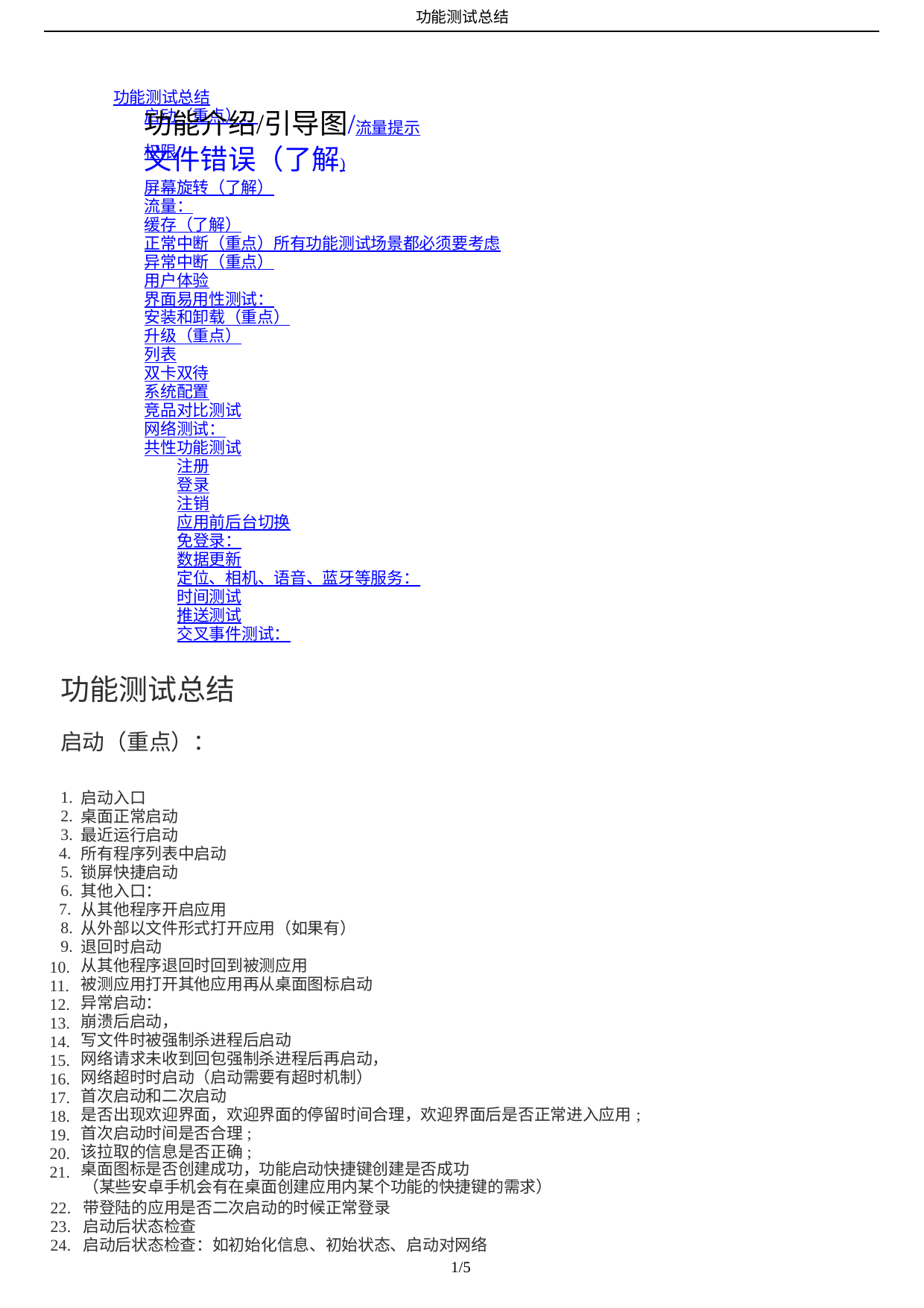

功能测试总结

	功能测试总结
		启动（重点）：
		功能介绍/引导图/流量提⽰
		权限
		⽂件错误（了解)
		屏幕旋转（了解）
		流量：
		缓存（了解）
		正常中断（重点）所有功能测试场景都必须要考虑
		异常中断（重点）
		⽤户体验
		界⾯易⽤性测试：
		安装和卸载（重点）
		升级（重点）
		列表
		双卡双待
		系统配置
		竞品对⽐测试
		⽹络测试：
		共性功能测试
			注册
			登录
			注销
			应⽤前后台切换
			免登录：
			数据更新
			定位、相机、语⾳、蓝⽛等服务：
			时间测试
			推送测试
			交叉事件测试：

功能测试总结

启动（重点）：

		1.
		2.
		3.
	4.
		5.
		6.
	7.
		8.
		9.
10.
11.
12.
13.
14.
15.
16.
17.
18.
19.
20.
21.
启动⼊⼝
桌⾯正常启动
最近运⾏启动
所有程序列表中启动
锁屏快捷启动
其他⼊⼝：
从其他程序开启应⽤
从外部以⽂件形式打开应⽤（如果有）
退回时启动
从其他程序退回时回到被测应⽤
被测应⽤打开其他应⽤再从桌⾯图标启动
异常启动：
崩溃后启动，
写⽂件时被强制杀进程后启动
⽹络请求未收到回包强制杀进程后再启动，
⽹络超时时启动（启动需要有超时机制）
⾸次启动和⼆次启动
是否出现欢迎界⾯，欢迎界⾯的停留时间合理，欢迎界⾯后是否正常进⼊应⽤;
⾸次启动时间是否合理;
该拉取的信息是否正确;
桌⾯图标是否创建成功，功能启动快捷键创建是否成功
	（某些安卓⼿机会有在桌⾯创建应⽤内某个功能的快捷键的需求）
22.  带登陆的应⽤是否⼆次启动的时候正常登录
23.  启动后状态检查
24.  启动后状态检查：如初始化信息、初始状态、启动对⽹络
		1/5